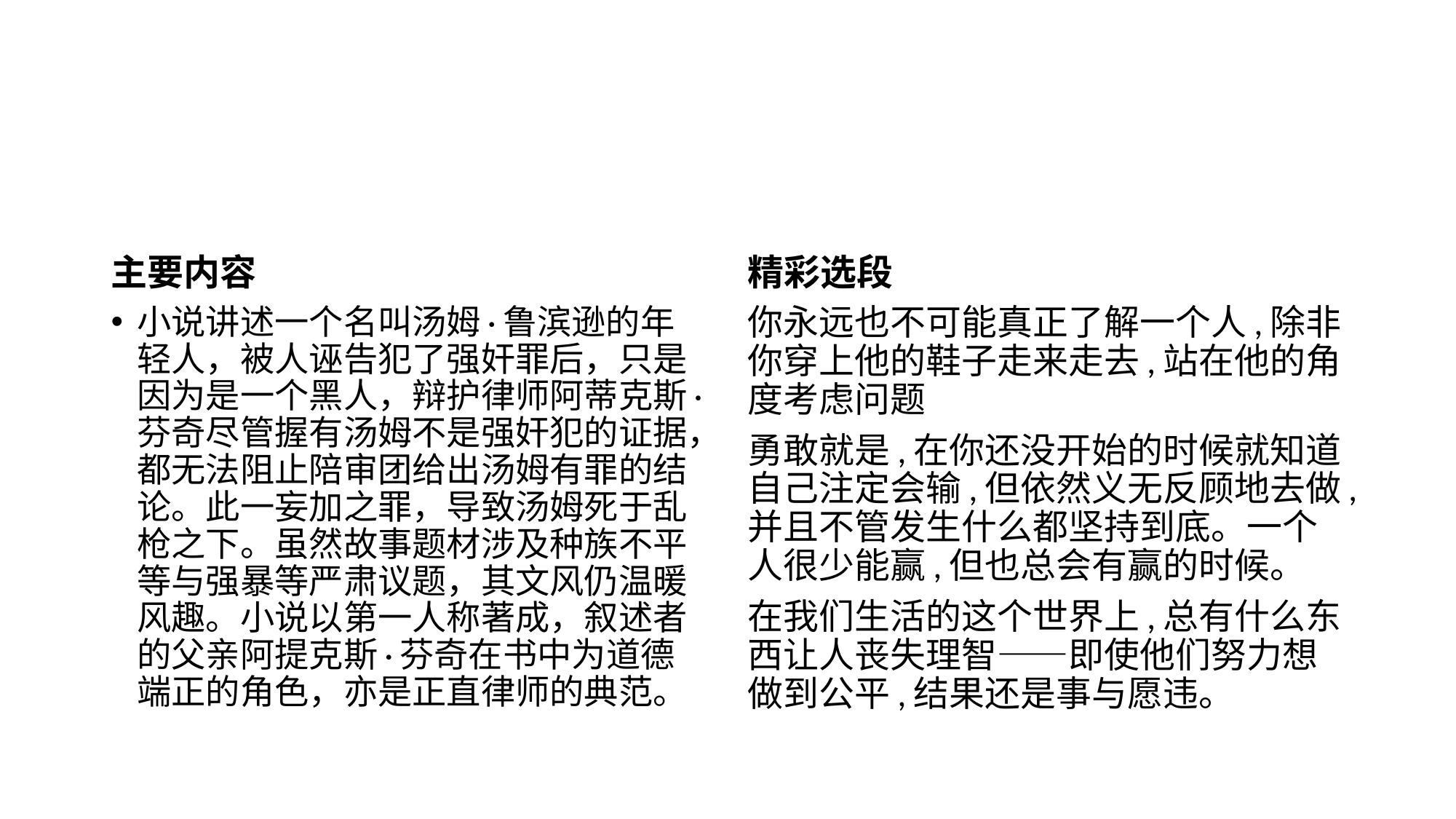

#
主要内容
精彩选段
小说讲述一个名叫汤姆·鲁滨逊的年轻人，被人诬告犯了强奸罪后，只是因为是一个黑人，辩护律师阿蒂克斯·芬奇尽管握有汤姆不是强奸犯的证据，都无法阻止陪审团给出汤姆有罪的结论。此一妄加之罪，导致汤姆死于乱枪之下。虽然故事题材涉及种族不平等与强暴等严肃议题，其文风仍温暖风趣。小说以第一人称著成，叙述者的父亲阿提克斯·芬奇在书中为道德端正的角色，亦是正直律师的典范。
你永远也不可能真正了解一个人,除非你穿上他的鞋子走来走去,站在他的角度考虑问题
勇敢就是,在你还没开始的时候就知道自己注定会输,但依然义无反顾地去做,并且不管发生什么都坚持到底。一个人很少能赢,但也总会有赢的时候。
在我们生活的这个世界上,总有什么东西让人丧失理智——即使他们努力想做到公平,结果还是事与愿违。